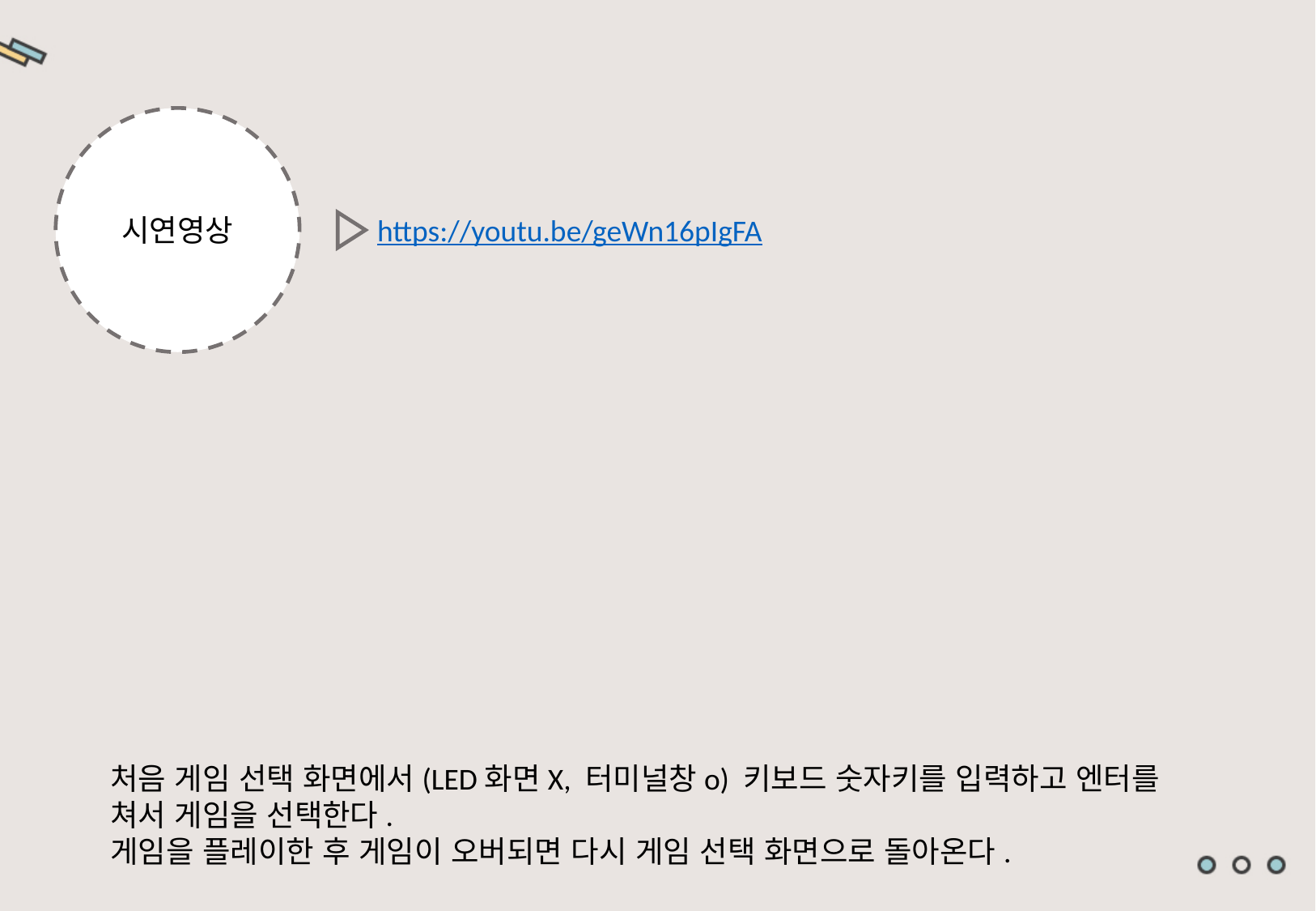

시연영상
https://youtu.be/geWn16pIgFA

처음 게임 선택 화면에서(LED화면X, 터미널창o) 키보드 숫자키를 입력하고 엔터를 쳐서 게임을 선택한다.
게임을 플레이한 후 게임이 오버되면 다시 게임 선택 화면으로 돌아온다.